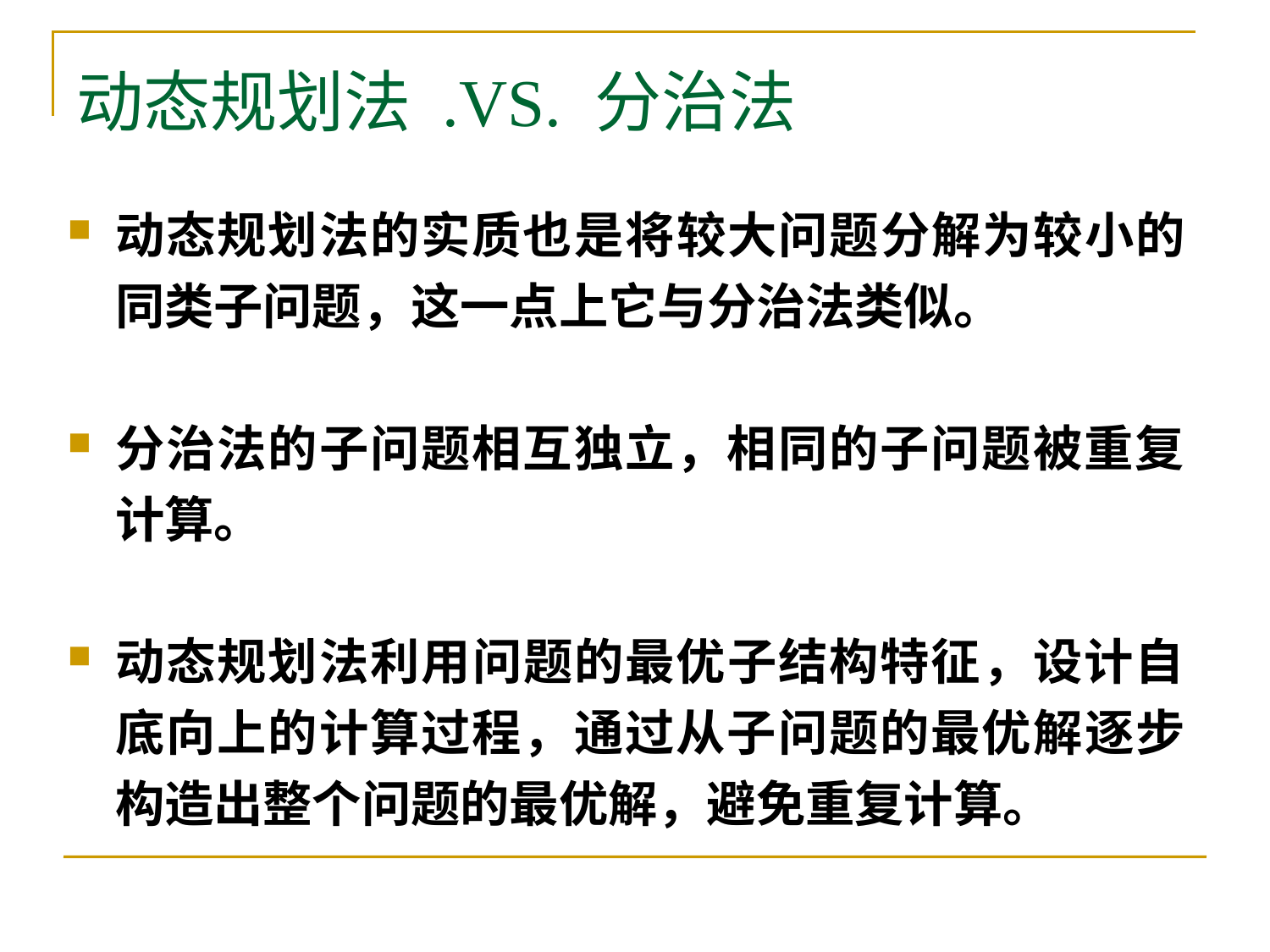

# 动态规划法 .VS. 分治法
动态规划法的实质也是将较大问题分解为较小的同类子问题，这一点上它与分治法类似。

分治法的子问题相互独立，相同的子问题被重复计算。

动态规划法利用问题的最优子结构特征，设计自底向上的计算过程，通过从子问题的最优解逐步构造出整个问题的最优解，避免重复计算。